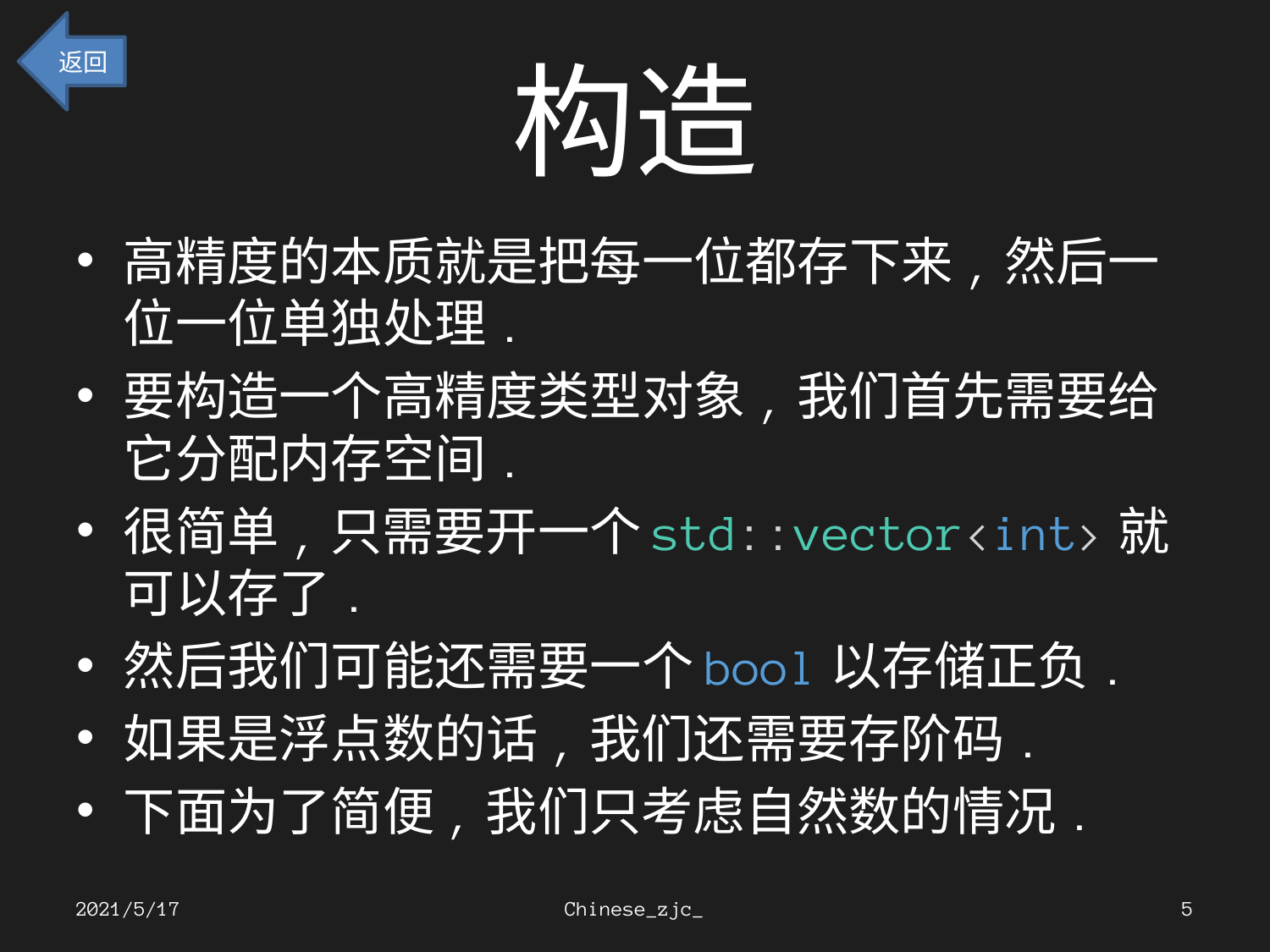

返回
# 构造
高精度的本质就是把每一位都存下来,然后一位一位单独处理.
要构造一个高精度类型对象,我们首先需要给它分配内存空间.
很简单,只需要开一个std::vector<int>就可以存了.
然后我们可能还需要一个bool以存储正负.
如果是浮点数的话,我们还需要存阶码.
下面为了简便,我们只考虑自然数的情况.
2021/5/17
Chinese_zjc_
5